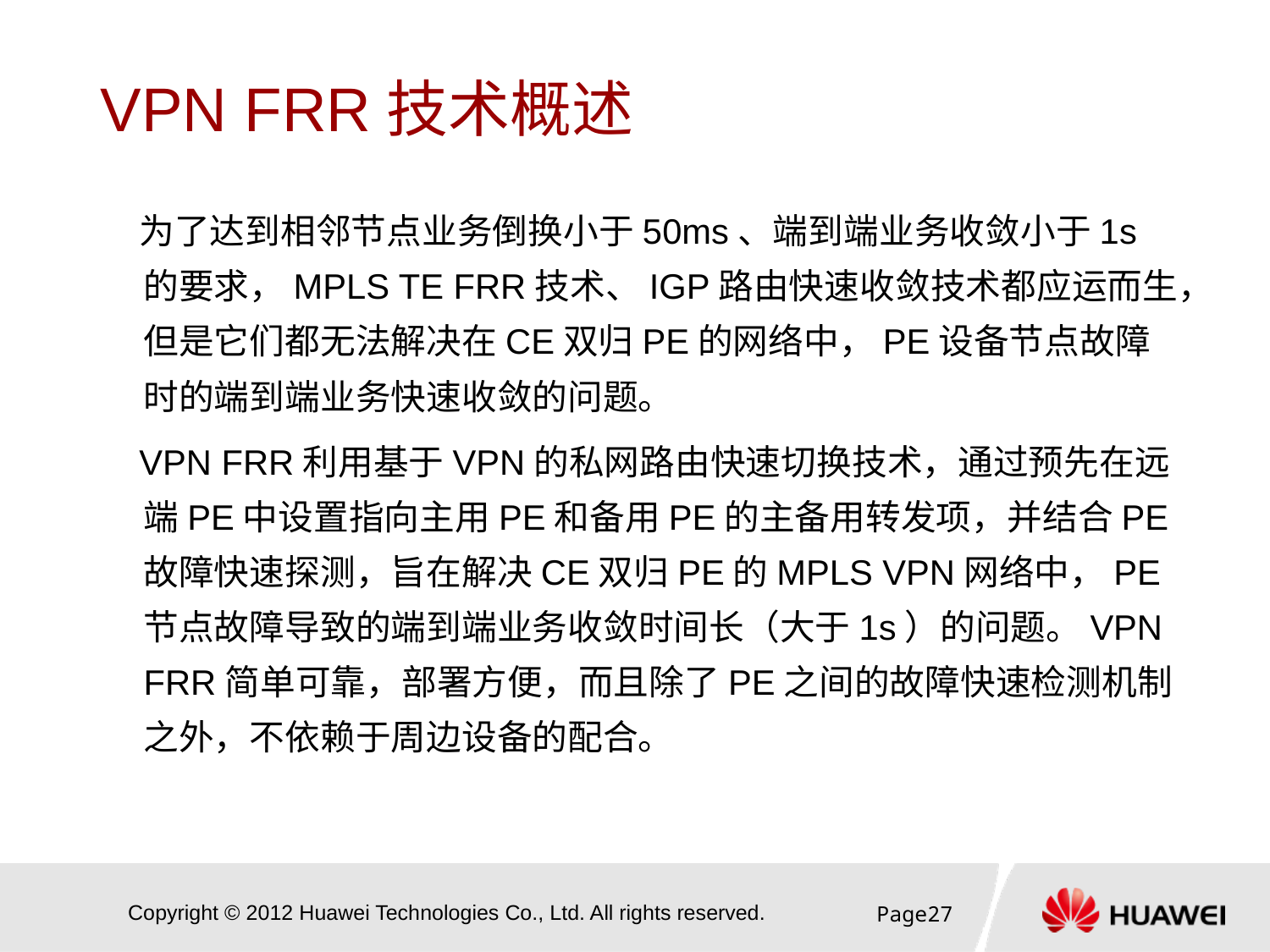

# VPN FRR技术概述
为了达到相邻节点业务倒换小于50ms、端到端业务收敛小于1s的要求，MPLS TE FRR技术、IGP路由快速收敛技术都应运而生，但是它们都无法解决在CE双归PE的网络中，PE设备节点故障时的端到端业务快速收敛的问题。
VPN FRR利用基于VPN的私网路由快速切换技术，通过预先在远端PE中设置指向主用PE和备用PE的主备用转发项，并结合PE故障快速探测，旨在解决CE双归PE的MPLS VPN网络中，PE节点故障导致的端到端业务收敛时间长（大于1s）的问题。VPN FRR简单可靠，部署方便，而且除了PE之间的故障快速检测机制之外，不依赖于周边设备的配合。
Page27